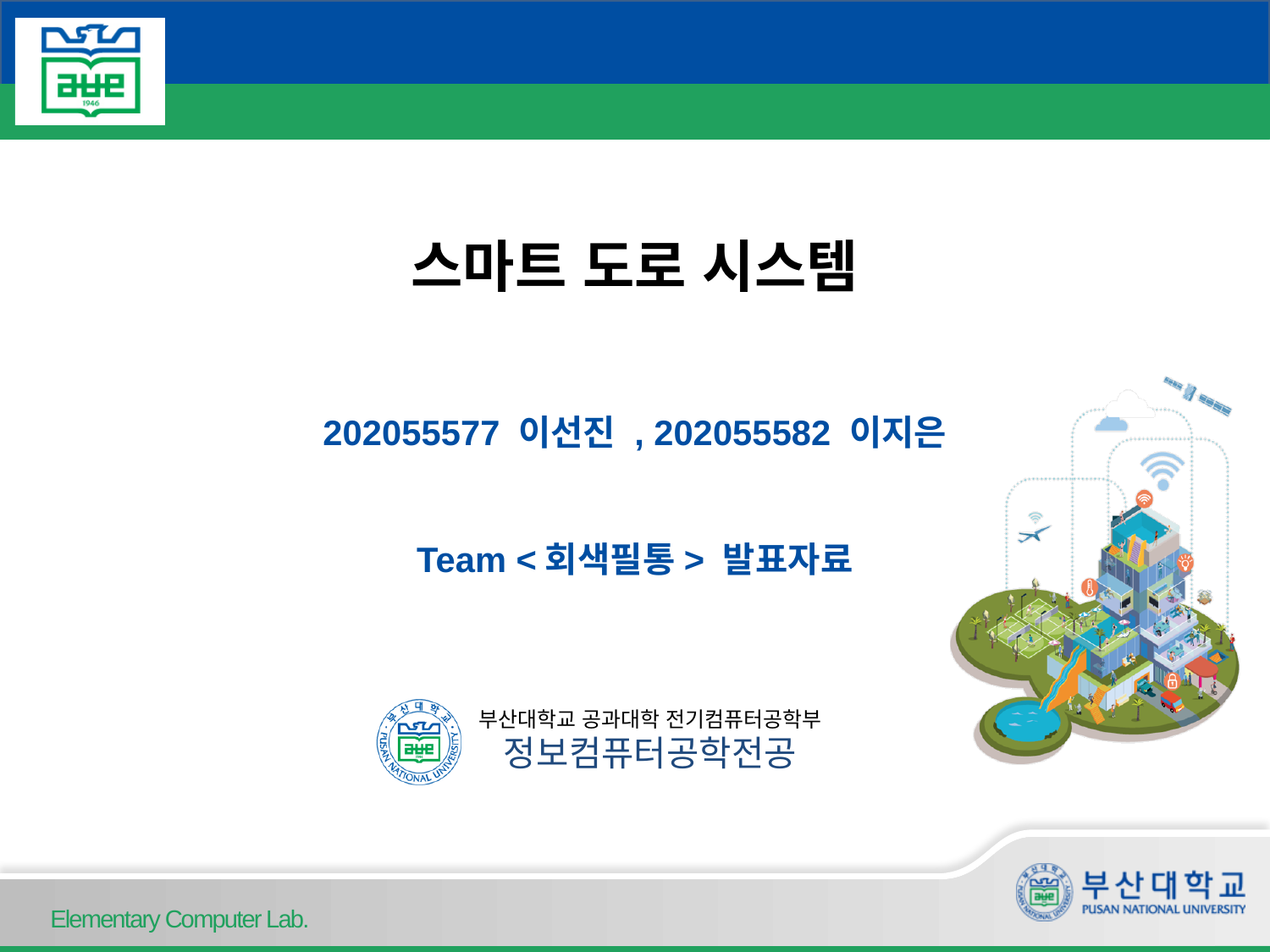

# 스마트 도로 시스템
202055577 이선진 , 202055582 이지은

Team <회색필통> 발표자료
Elementary Computer Lab.